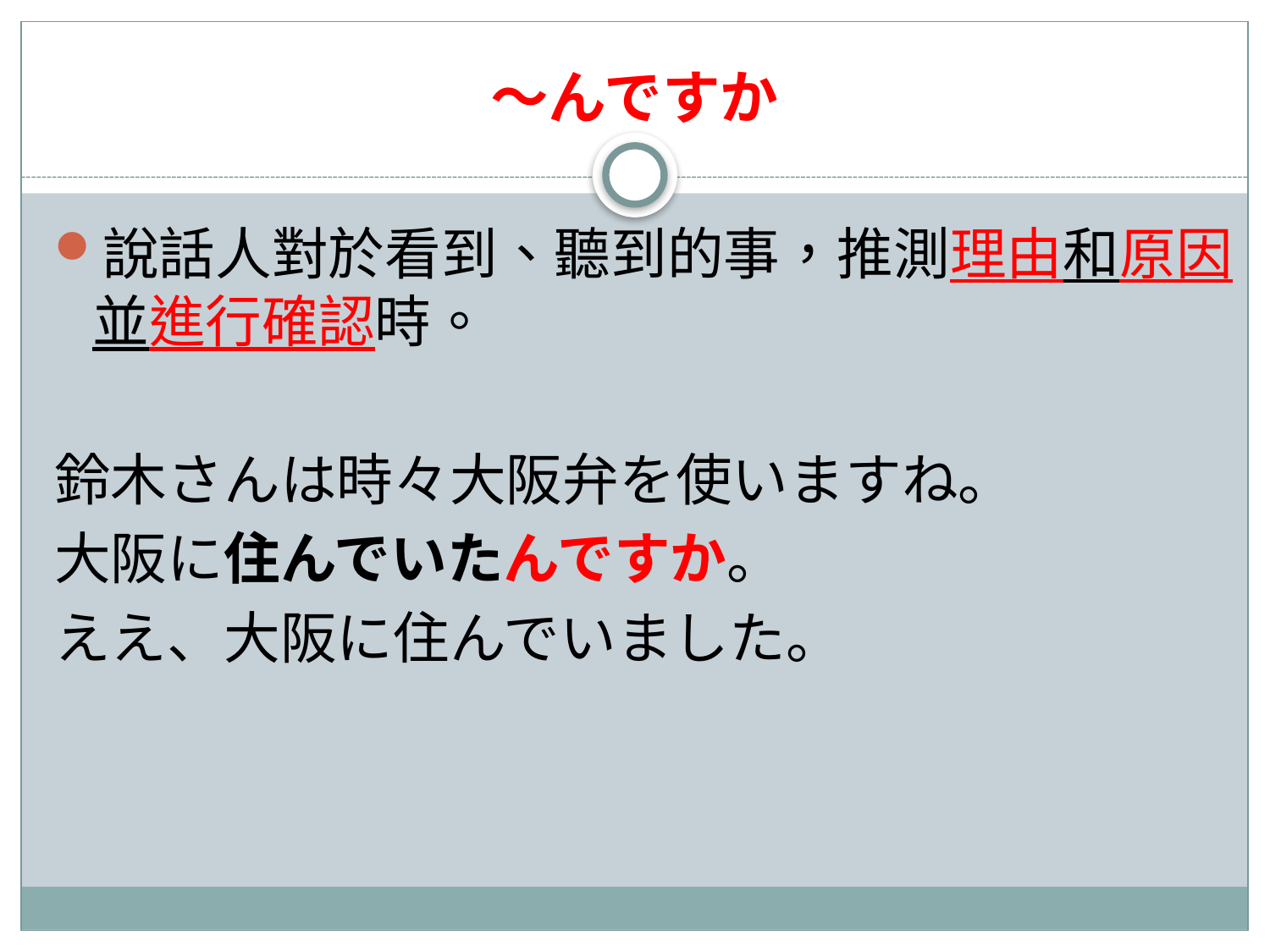

# ～んですか
說話人對於看到、聽到的事，推測理由和原因並進行確認時。

鈴木さんは時々大阪弁を使いますね。
大阪に住んでいたんですか。
ええ、大阪に住んでいました。